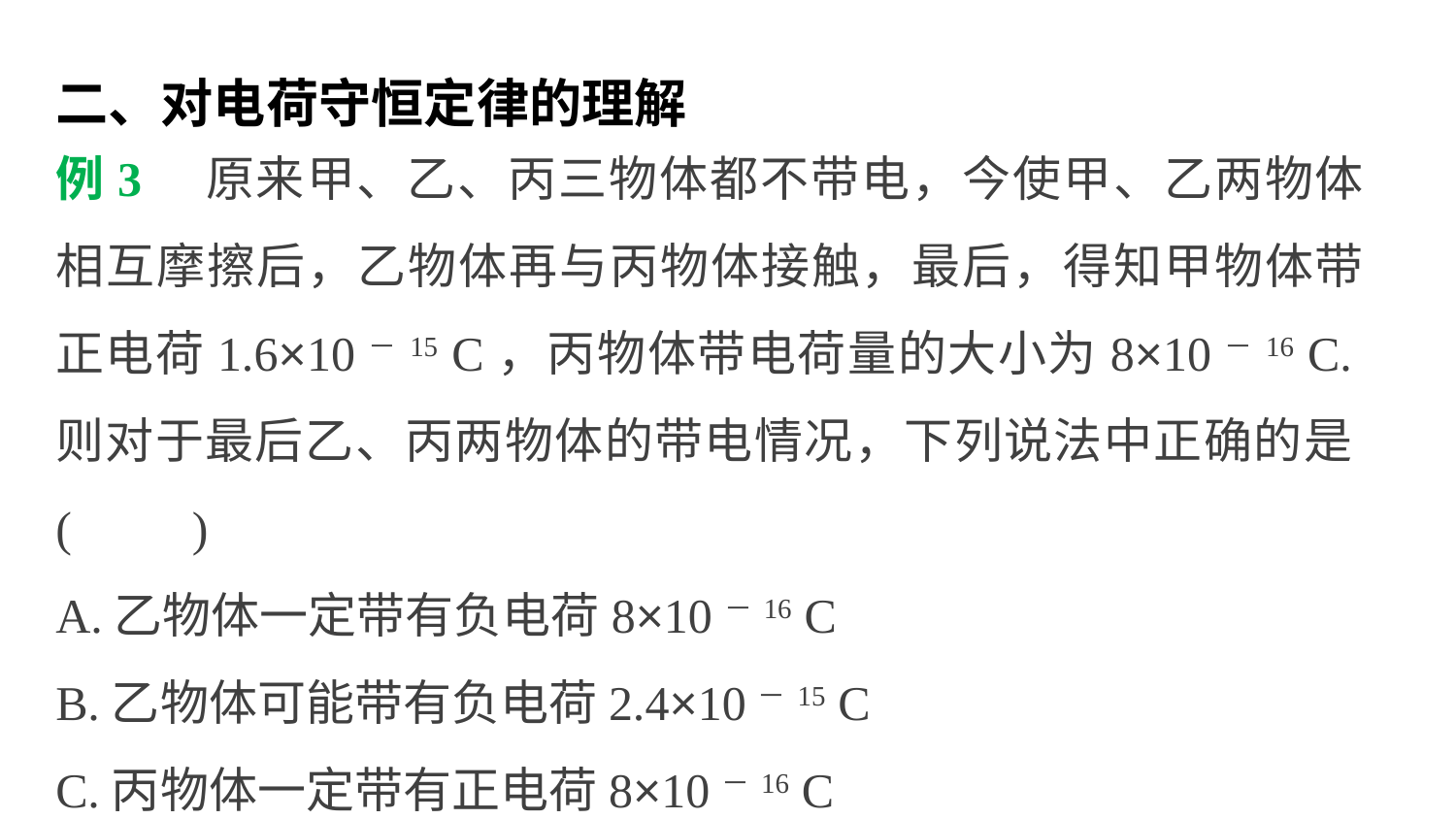

二、对电荷守恒定律的理解
例3　原来甲、乙、丙三物体都不带电，今使甲、乙两物体相互摩擦后，乙物体再与丙物体接触，最后，得知甲物体带正电荷1.6×10－15 C，丙物体带电荷量的大小为8×10－16 C.则对于最后乙、丙两物体的带电情况，下列说法中正确的是(　　)
A.乙物体一定带有负电荷8×10－16 C
B.乙物体可能带有负电荷2.4×10－15 C
C.丙物体一定带有正电荷8×10－16 C
D.丙物体一定带有负电荷8×10－16 C